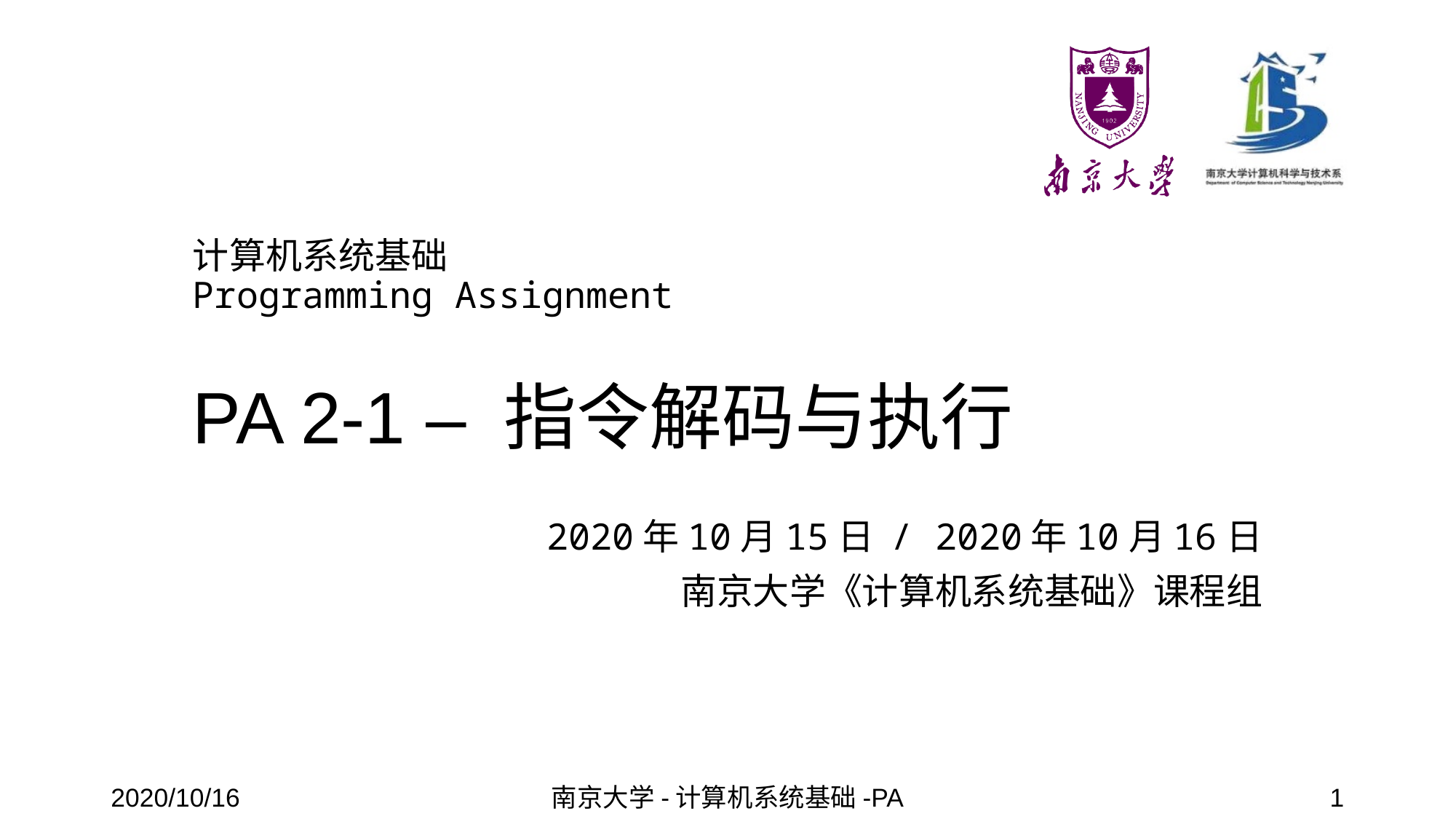

计算机系统基础
Programming Assignment
# PA 2-1 – 指令解码与执行
2020年10月15日 / 2020年10月16日
南京大学《计算机系统基础》课程组
2020/10/16
南京大学-计算机系统基础-PA
1